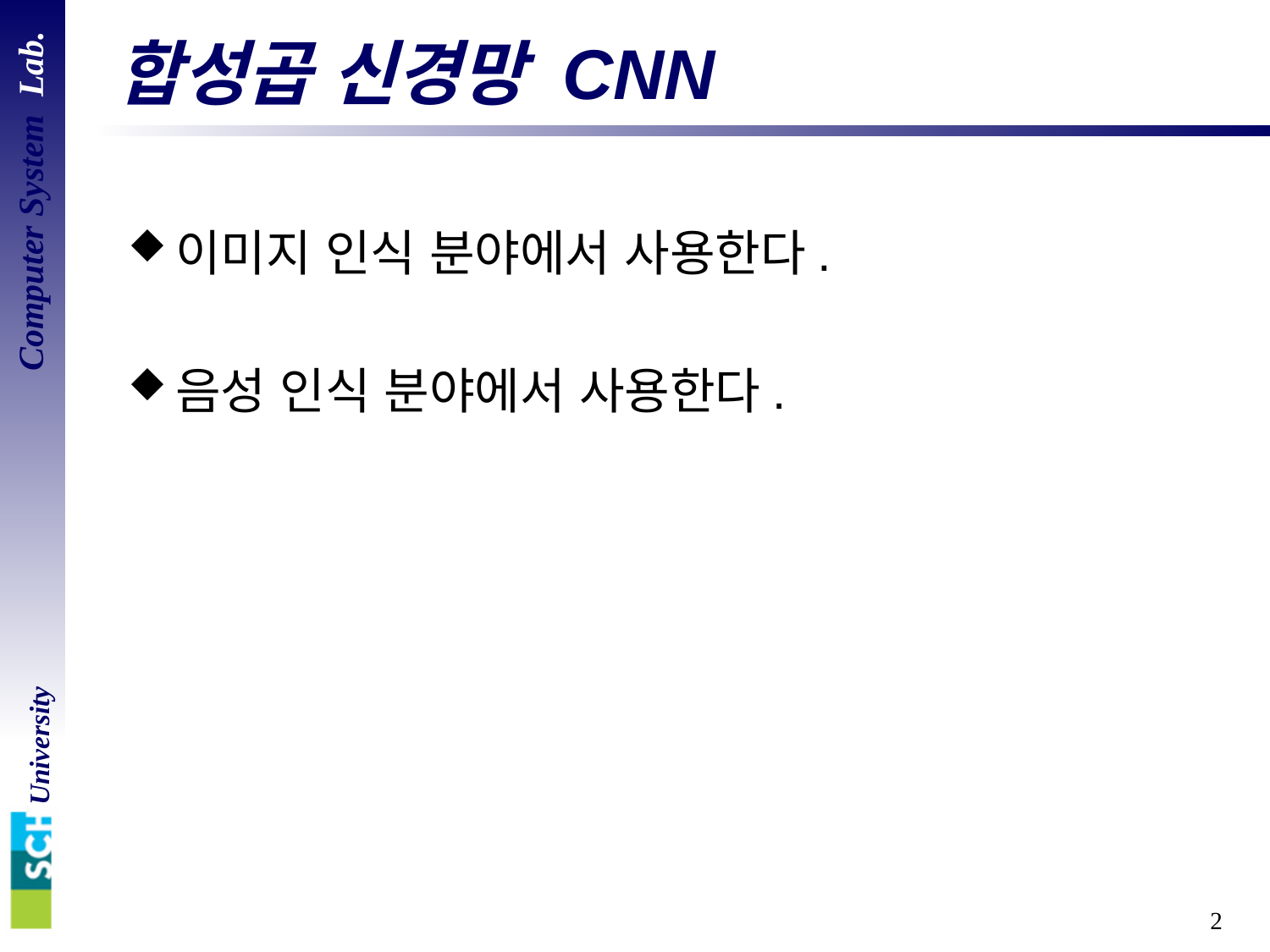

# 합성곱 신경망 CNN

이미지 인식 분야에서 사용한다.

음성 인식 분야에서 사용한다.